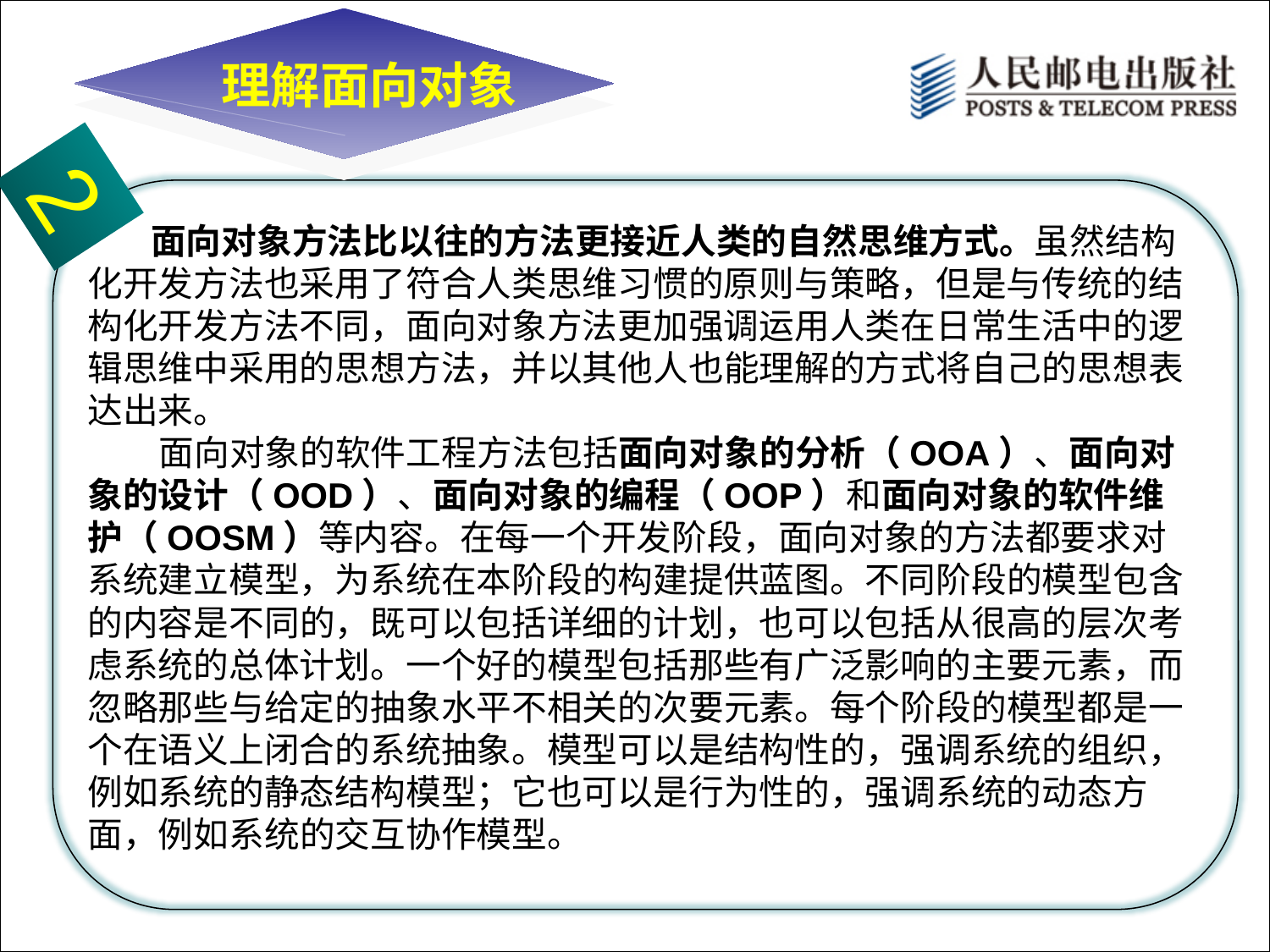

理解面向对象

2

       面向对象方法比以往的方法更接近人类的自然思维方式。虽然结构化开发方法也采用了符合人类思维习惯的原则与策略，但是与传统的结构化开发方法不同，面向对象方法更加强调运用人类在日常生活中的逻辑思维中采用的思想方法，并以其他人也能理解的方式将自己的思想表达出来。
        面向对象的软件工程方法包括面向对象的分析（OOA）、面向对象的设计（OOD）、面向对象的编程（OOP）和面向对象的软件维护（OOSM）等内容。在每一个开发阶段，面向对象的方法都要求对系统建立模型，为系统在本阶段的构建提供蓝图。不同阶段的模型包含的内容是不同的，既可以包括详细的计划，也可以包括从很高的层次考虑系统的总体计划。一个好的模型包括那些有广泛影响的主要元素，而忽略那些与给定的抽象水平不相关的次要元素。每个阶段的模型都是一个在语义上闭合的系统抽象。模型可以是结构性的，强调系统的组织，例如系统的静态结构模型；它也可以是行为性的，强调系统的动态方面，例如系统的交互协作模型。